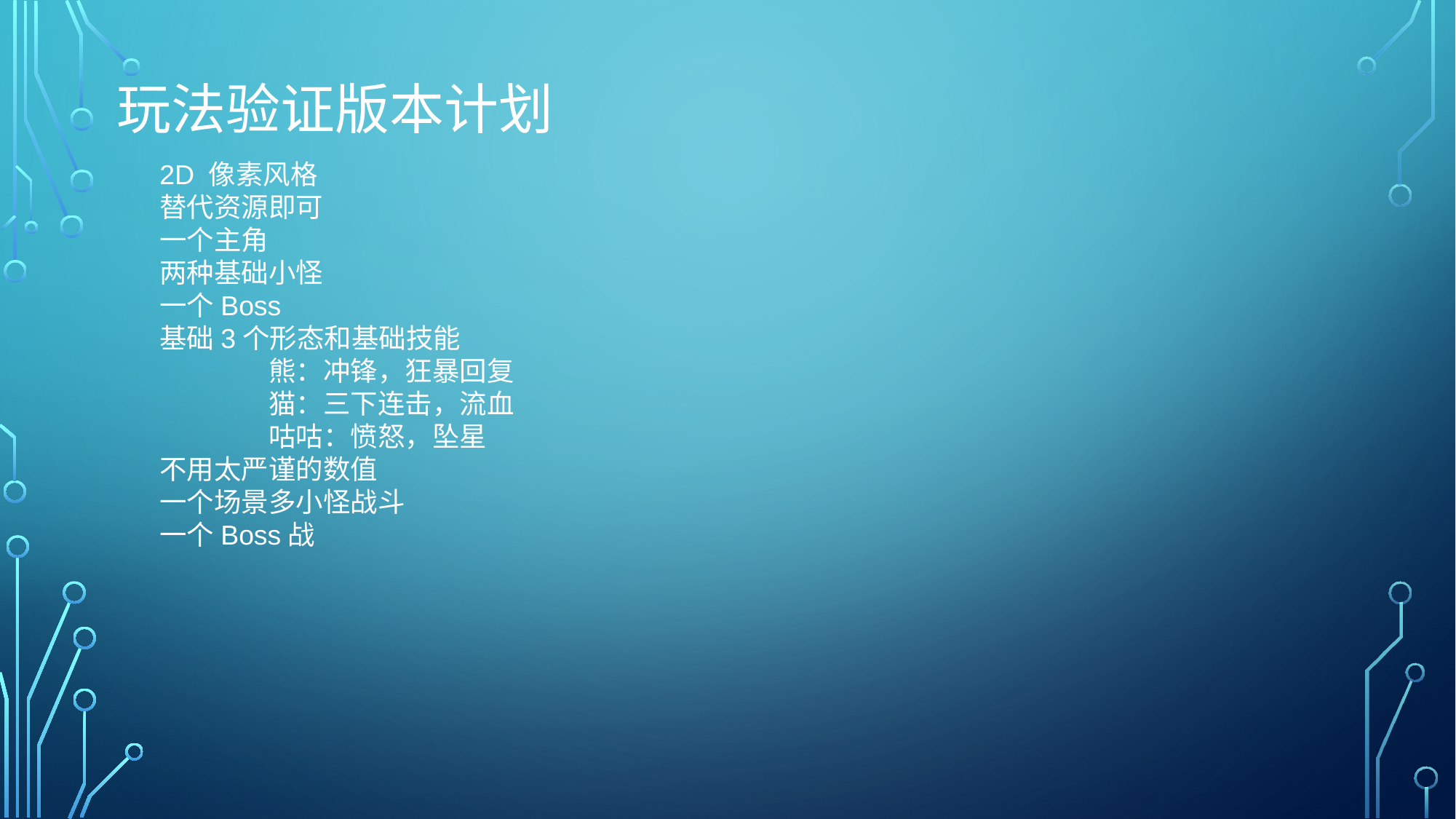

# 玩法验证版本计划
2D 像素风格
替代资源即可
一个主角
两种基础小怪
一个Boss
基础3个形态和基础技能
	熊：冲锋，狂暴回复
	猫：三下连击，流血
	咕咕：愤怒，坠星
不用太严谨的数值
一个场景多小怪战斗
一个Boss战